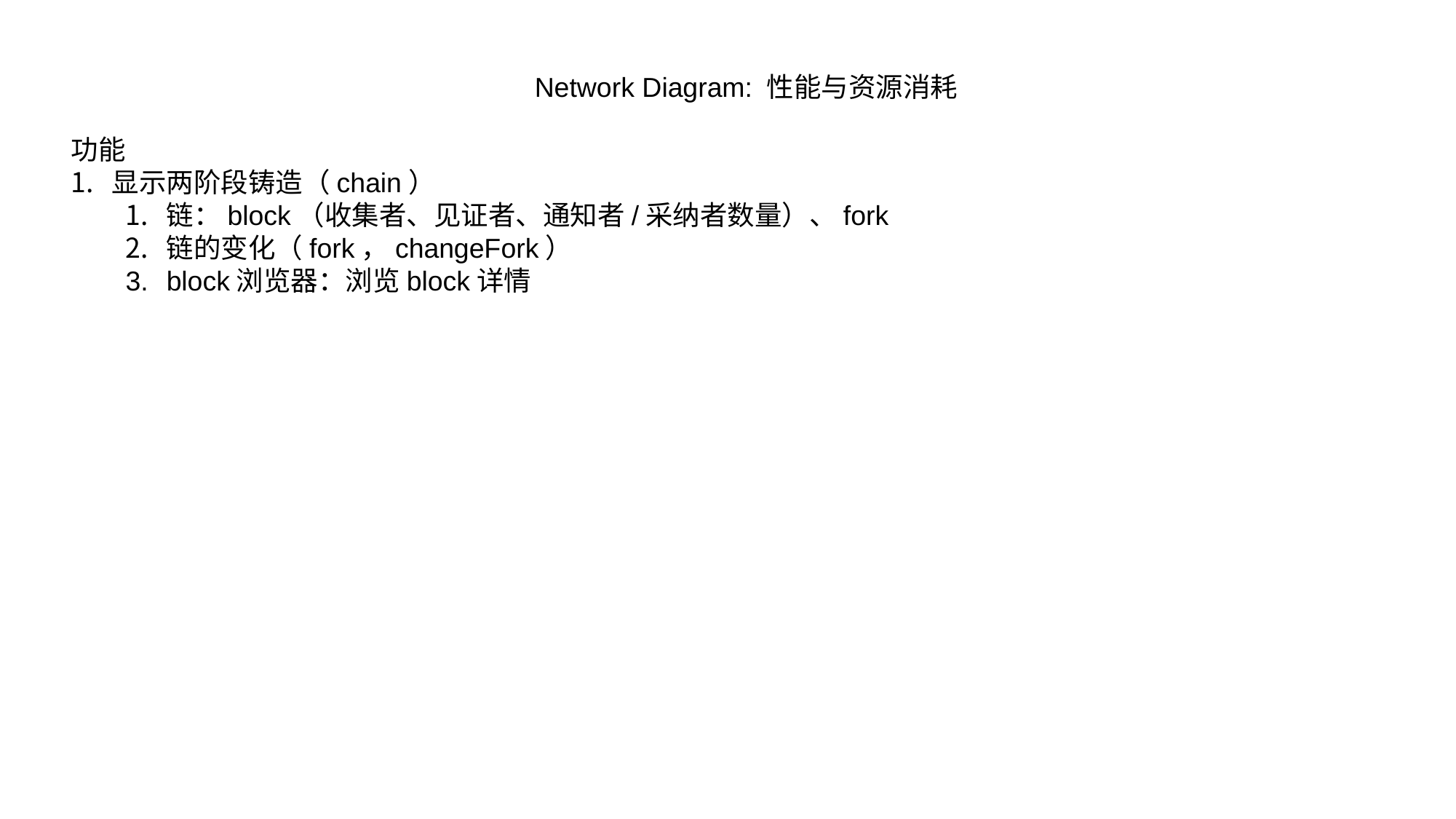

Network Diagram: 性能与资源消耗
功能
显示两阶段铸造（chain）
链：block（收集者、见证者、通知者/采纳者数量）、fork
链的变化（fork，changeFork）
block浏览器：浏览block详情